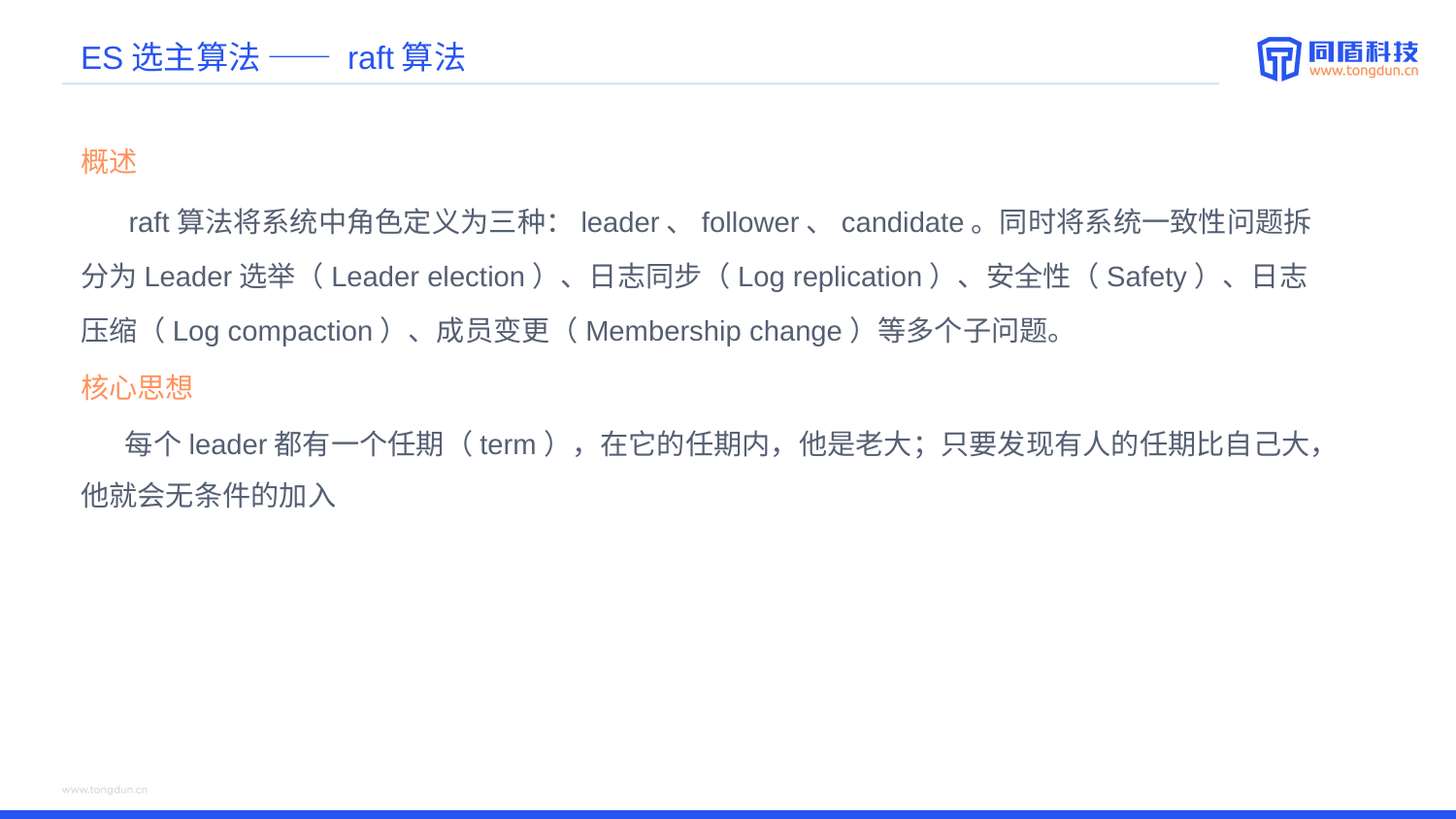

# ES选主算法 —— raft算法
概述
      raft算法将系统中角色定义为三种：leader、follower、candidate。同时将系统一致性问题拆分为Leader选举（Leader election）、日志同步（Log replication）、安全性（Safety）、日志压缩（Log compaction）、成员变更（Membership change）等多个子问题。
核心思想
      每个leader都有一个任期（term），在它的任期内，他是老大；只要发现有人的任期比自己大，他就会无条件的加入